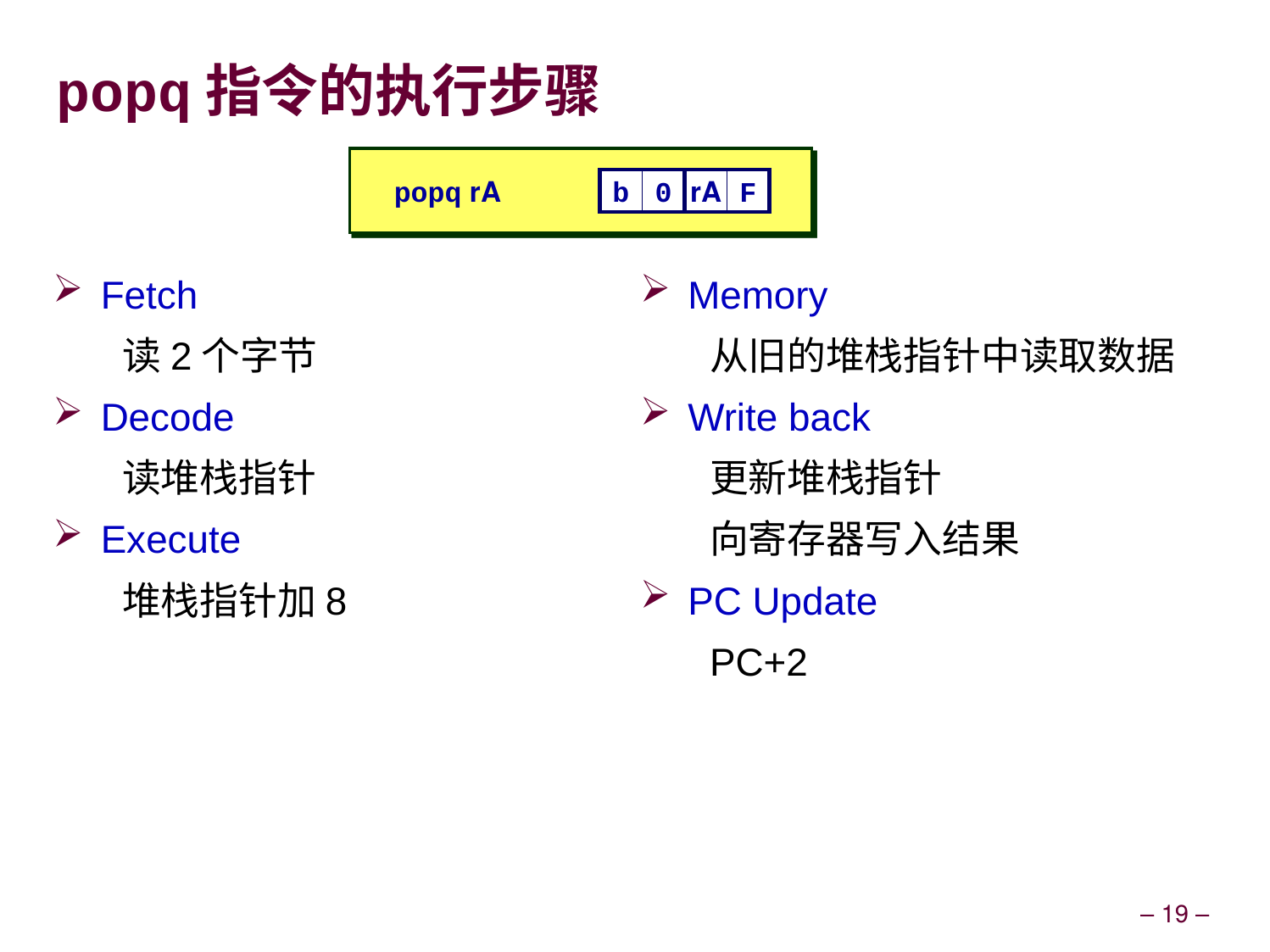

# popq指令的执行步骤

popq rA
b

0
rA

F
Fetch
读2个字节
Decode
读堆栈指针
Execute
堆栈指针加8
Memory
从旧的堆栈指针中读取数据
Write back
更新堆栈指针
向寄存器写入结果
PC Update
PC+2